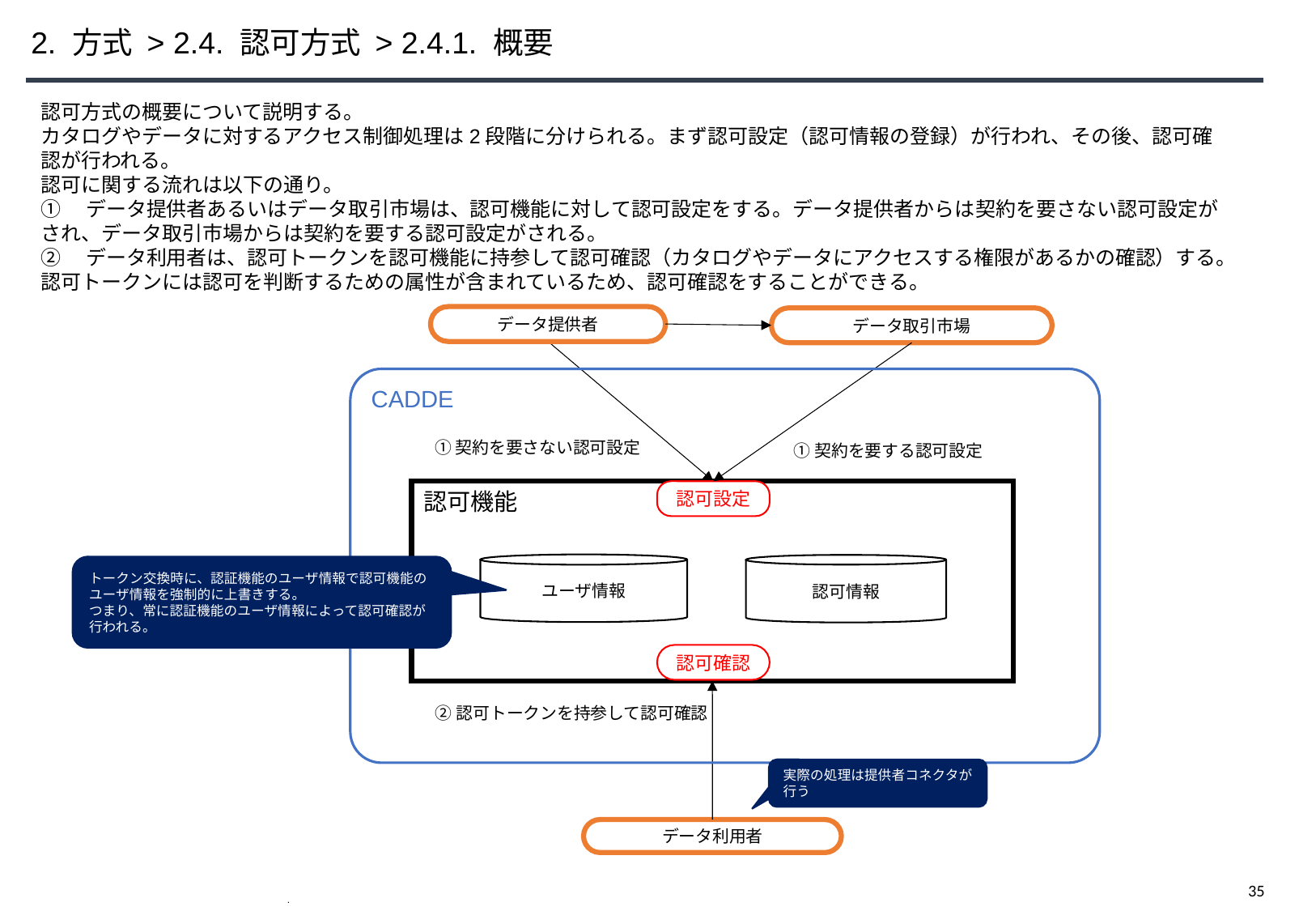

# 2. 方式 > 2.4. 認可方式 > 2.4.1. 概要
認可方式の概要について説明する。
カタログやデータに対するアクセス制御処理は2段階に分けられる。まず認可設定（認可情報の登録）が行われ、その後、認可確認が行われる。
認可に関する流れは以下の通り。
①　データ提供者あるいはデータ取引市場は、認可機能に対して認可設定をする。データ提供者からは契約を要さない認可設定がされ、データ取引市場からは契約を要する認可設定がされる。
②　データ利用者は、認可トークンを認可機能に持参して認可確認（カタログやデータにアクセスする権限があるかの確認）する。認可トークンには認可を判断するための属性が含まれているため、認可確認をすることができる。
データ提供者
データ取引市場
CADDE
①契約を要さない認可設定
①契約を要する認可設定
認可機能
認可設定
ユーザ情報
認可情報
トークン交換時に、認証機能のユーザ情報で認可機能のユーザ情報を強制的に上書きする。
つまり、常に認証機能のユーザ情報によって認可確認が行われる。
認可確認
②認可トークンを持参して認可確認
実際の処理は提供者コネクタが行う
データ利用者